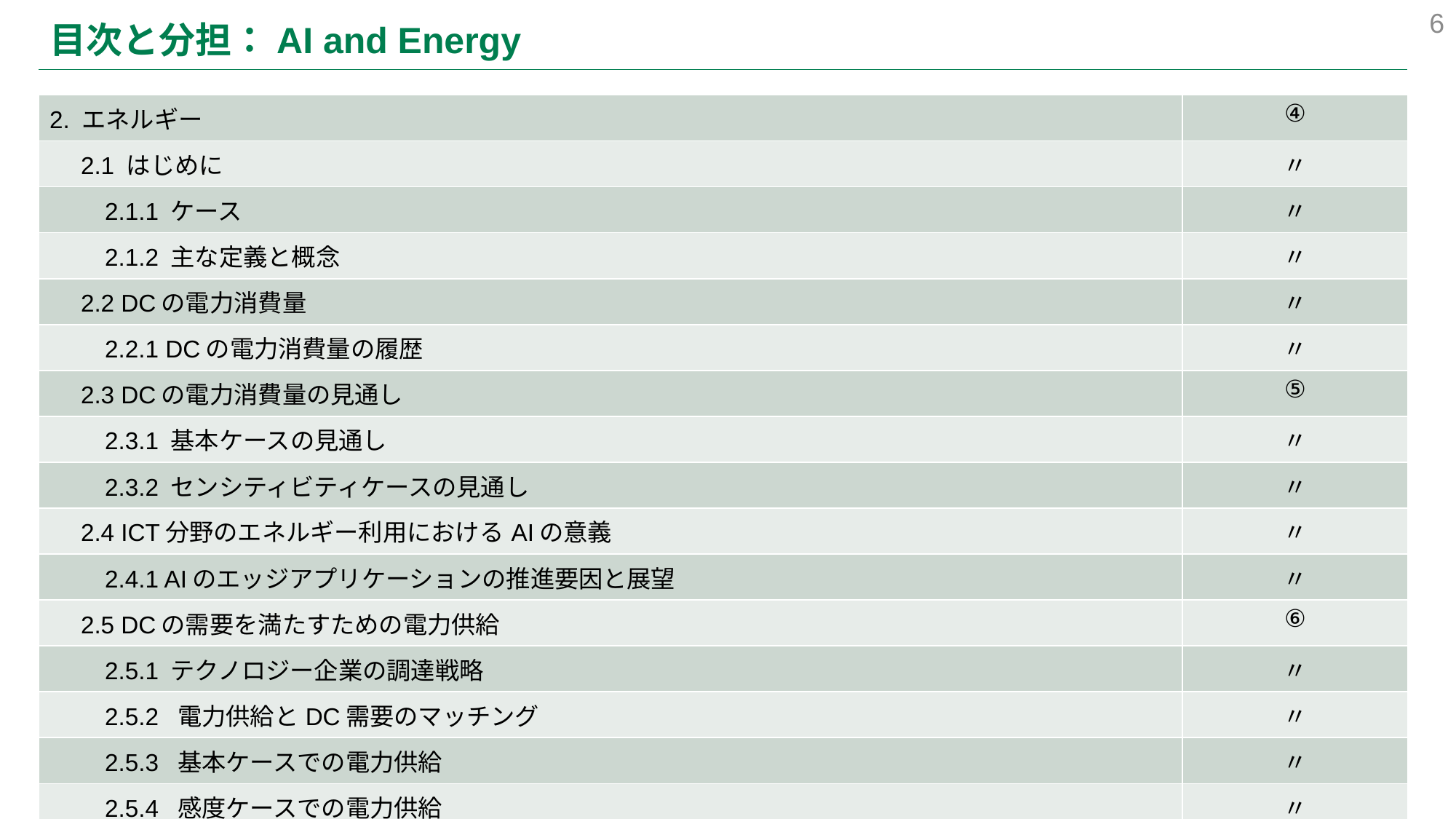

6
# 目次と分担：AI and Energy
| 2. エネルギー | ④ |
| --- | --- |
| 2.1 はじめに | 〃 |
| 2.1.1 ケース | 〃 |
| 2.1.2 主な定義と概念 | 〃 |
| 2.2 DCの電力消費量 | 〃 |
| 2.2.1 DCの電力消費量の履歴 | 〃 |
| 2.3 DCの電力消費量の見通し | ⑤ |
| 2.3.1 基本ケースの見通し | 〃 |
| 2.3.2 センシティビティケースの見通し | 〃 |
| 2.4 ICT分野のエネルギー利用におけるAIの意義 | 〃 |
| 2.4.1 AIのエッジアプリケーションの推進要因と展望 | 〃 |
| 2.5 DCの需要を満たすための電力供給 | ⑥ |
| 2.5.1 テクノロジー企業の調達戦略 | 〃 |
| 2.5.2 電力供給とDC需要のマッチング | 〃 |
| 2.5.3 基本ケースでの電力供給 | 〃 |
| 2.5.4 感度ケースでの電力供給 | 〃 |